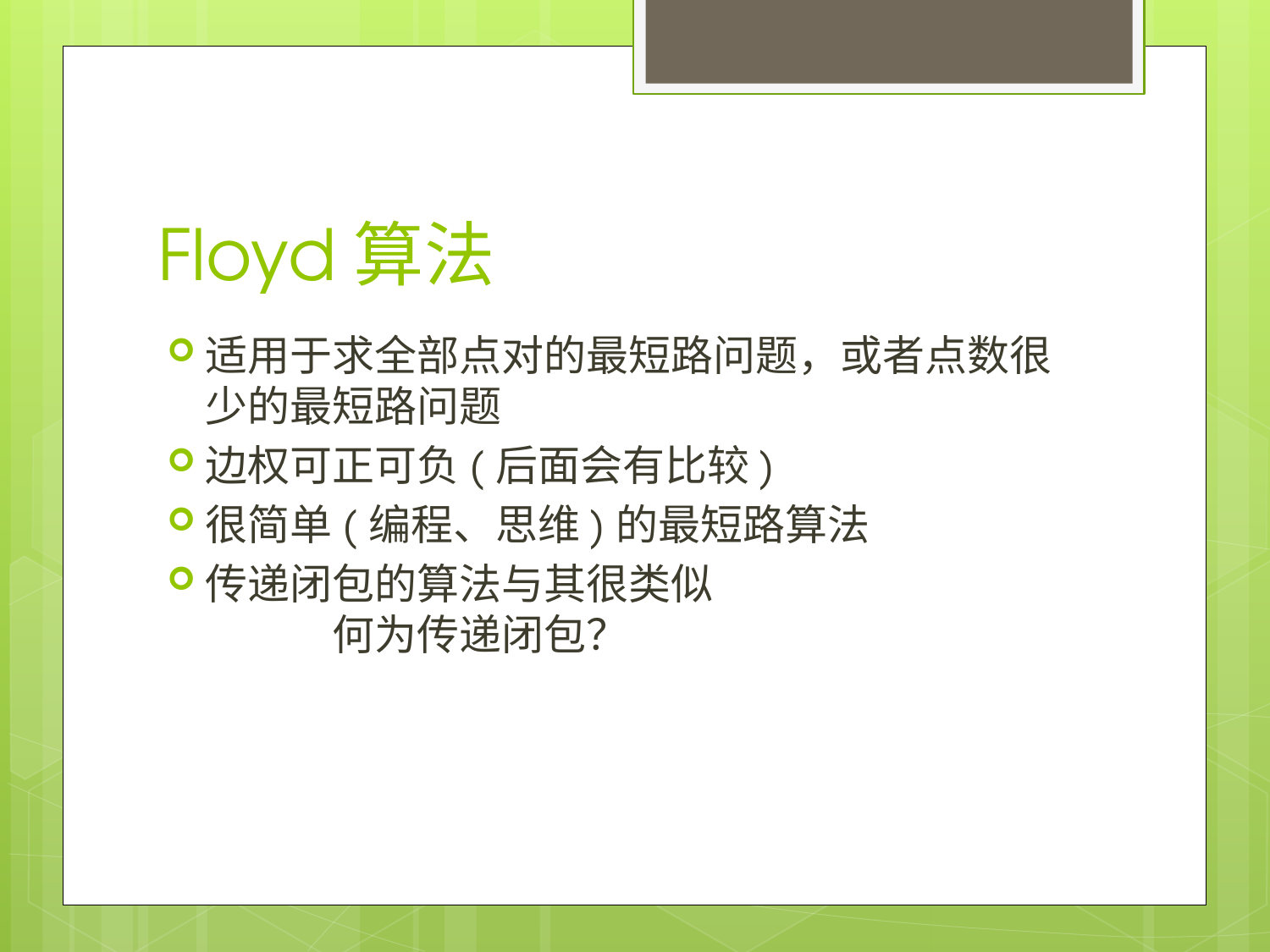

# Floyd算法
适用于求全部点对的最短路问题，或者点数很少的最短路问题
边权可正可负(后面会有比较)
很简单(编程、思维)的最短路算法
传递闭包的算法与其很类似
	何为传递闭包？